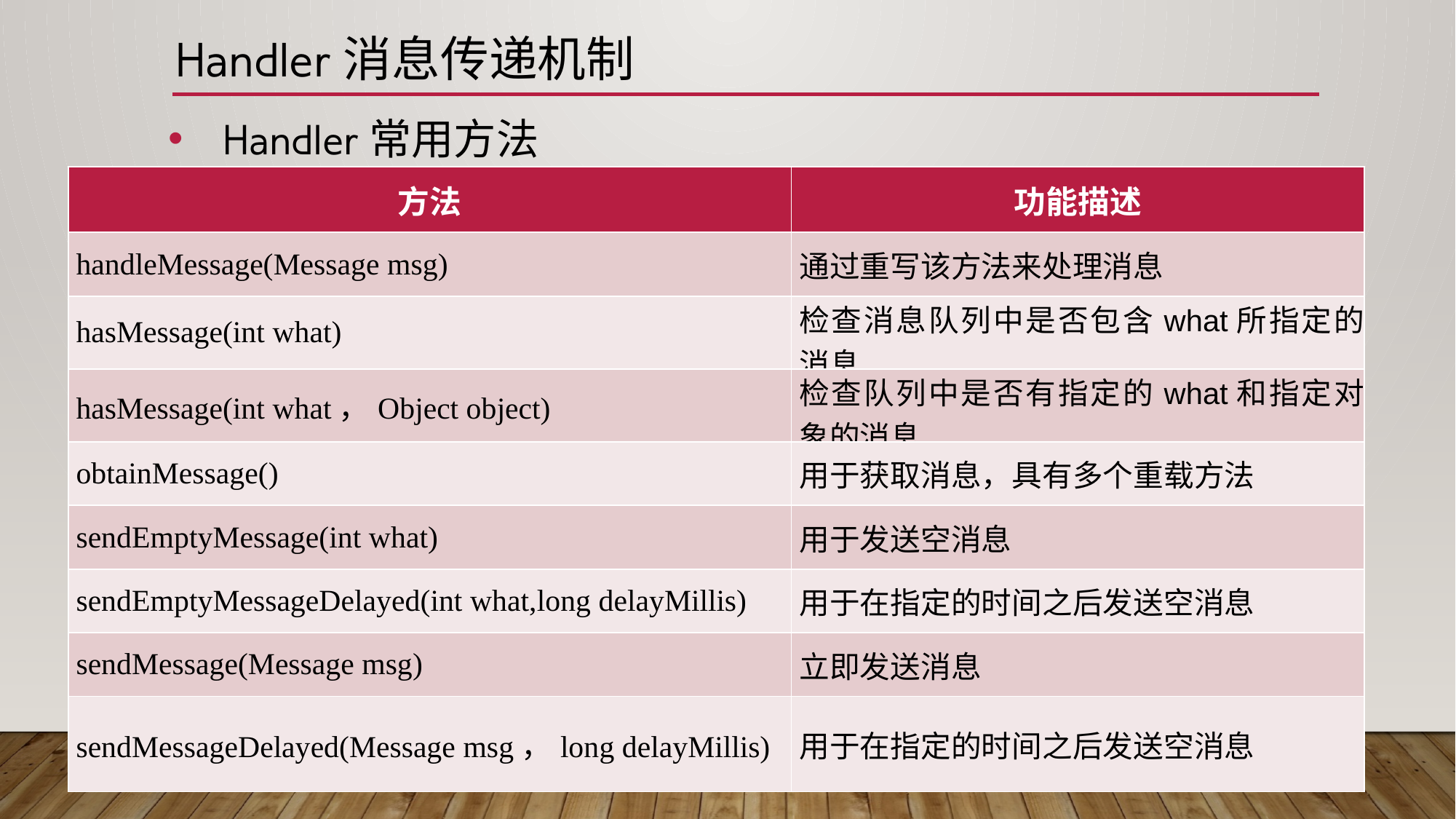

# Handler消息传递机制
Handler常用方法
| 方法 | 功能描述 |
| --- | --- |
| handleMessage(Message msg) | 通过重写该方法来处理消息 |
| hasMessage(int what) | 检查消息队列中是否包含what所指定的消息 |
| hasMessage(int what，Object object) | 检查队列中是否有指定的what和指定对象的消息 |
| obtainMessage() | 用于获取消息，具有多个重载方法 |
| sendEmptyMessage(int what) | 用于发送空消息 |
| sendEmptyMessageDelayed(int what,long delayMillis) | 用于在指定的时间之后发送空消息 |
| sendMessage(Message msg) | 立即发送消息 |
| sendMessageDelayed(Message msg，long delayMillis) | 用于在指定的时间之后发送空消息 |